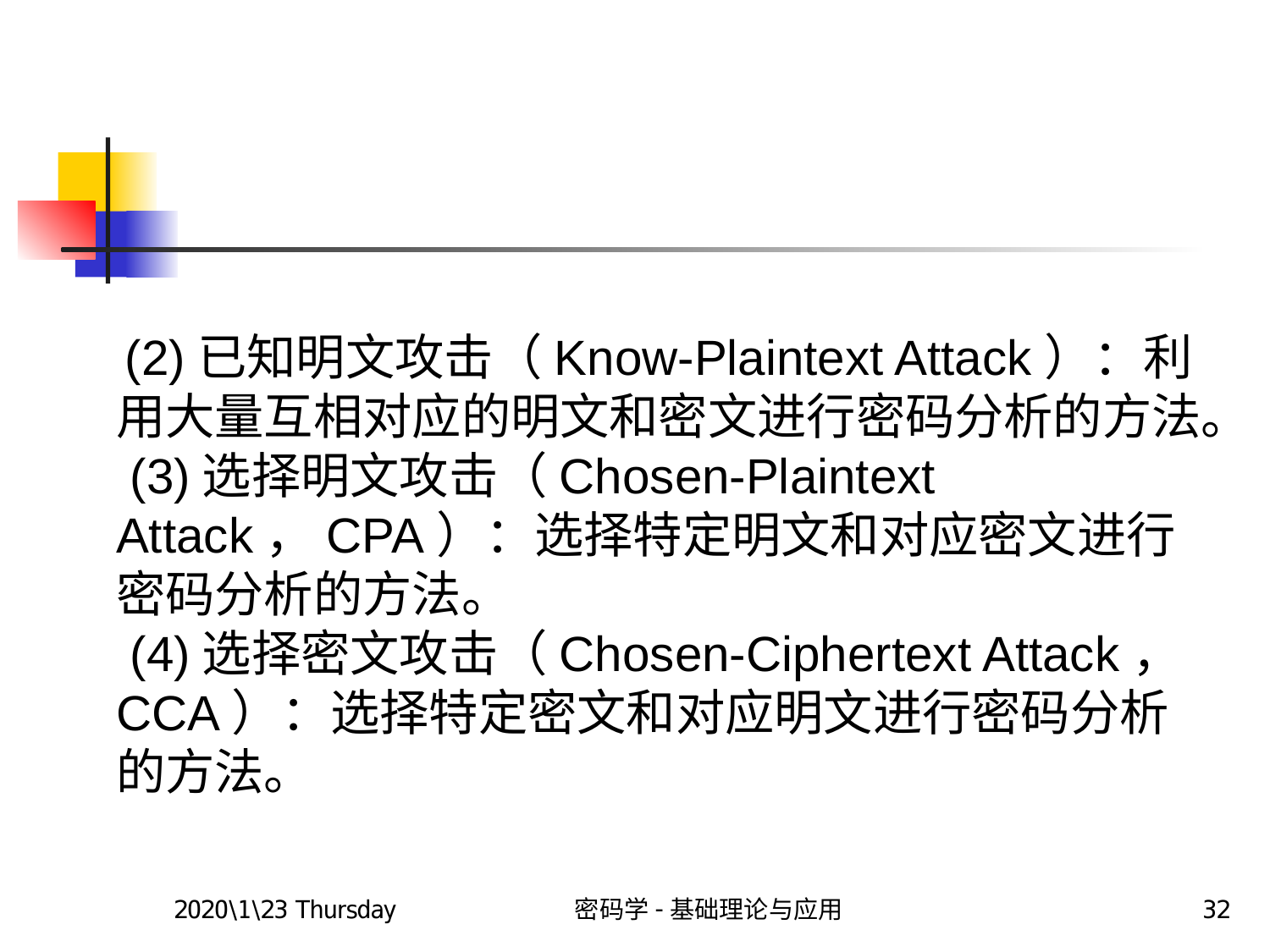

(2)已知明文攻击（Know-Plaintext Attack）：利用大量互相对应的明文和密文进行密码分析的方法。
 (3)选择明文攻击（Chosen-Plaintext Attack，CPA）：选择特定明文和对应密文进行密码分析的方法。
 (4)选择密文攻击（Chosen-Ciphertext Attack，CCA）：选择特定密文和对应明文进行密码分析的方法。
2020\1\23 Thursday
密码学-基础理论与应用
32